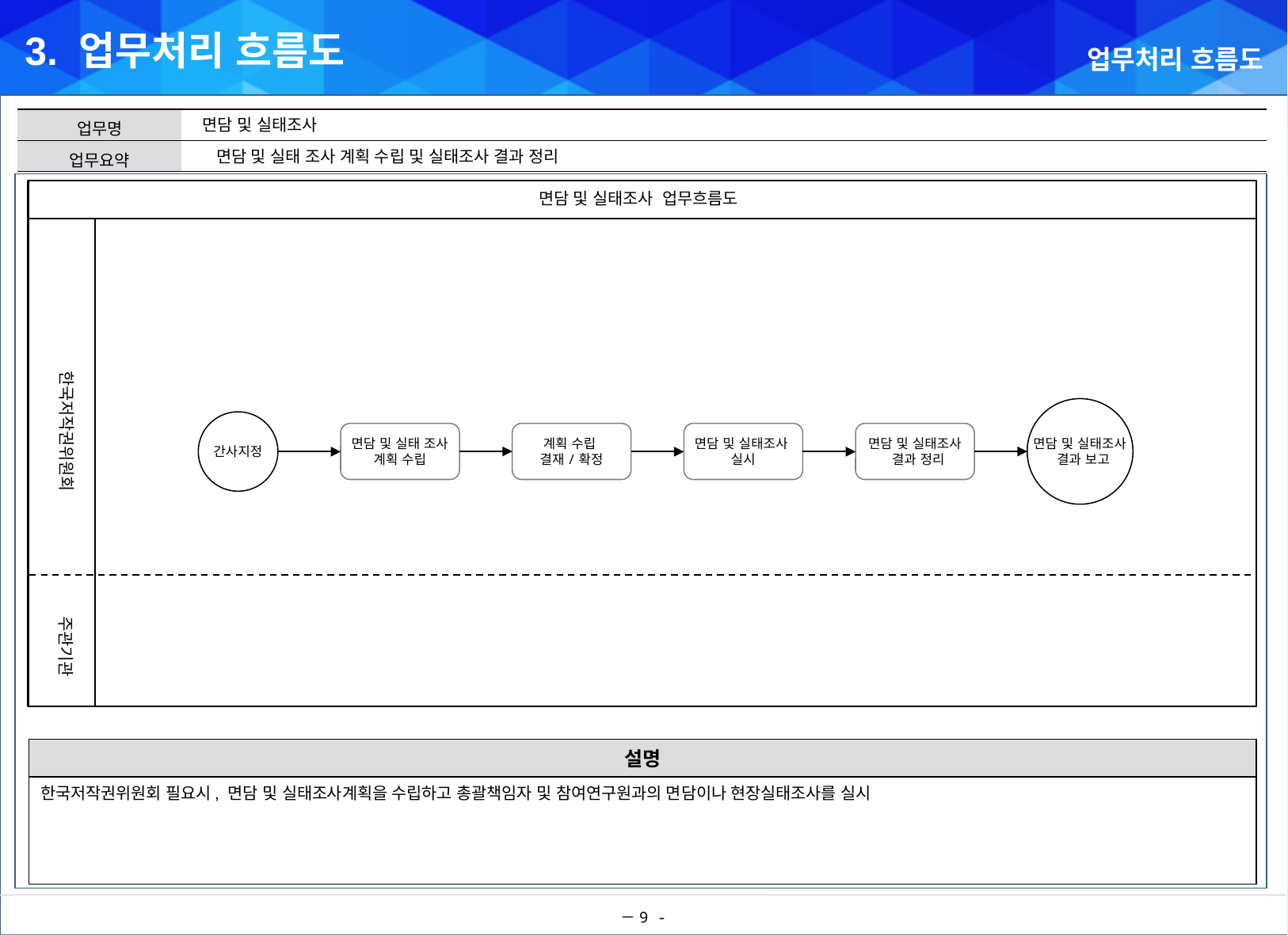

3. 업무처리 흐름도
업무처리 흐름도
면담 및 실태조사
면담 및 실태 조사 계획 수립 및 실태조사 결과 정리

면담 및 실태조사  업무흐름도
한국저작권위원회
면담 및 실태조사
 결과 보고
간사지정
면담 및 실태 조사
계획 수립
계획 수립
결재/확정
면담 및 실태조사
실시
면담 및 실태조사
 결과 정리
주관기관
설명
한국저작권위원회 필요시, 면담 및 실태조사계획을 수립하고 총괄책임자 및 참여연구원과의 면담이나 현장실태조사를 실시